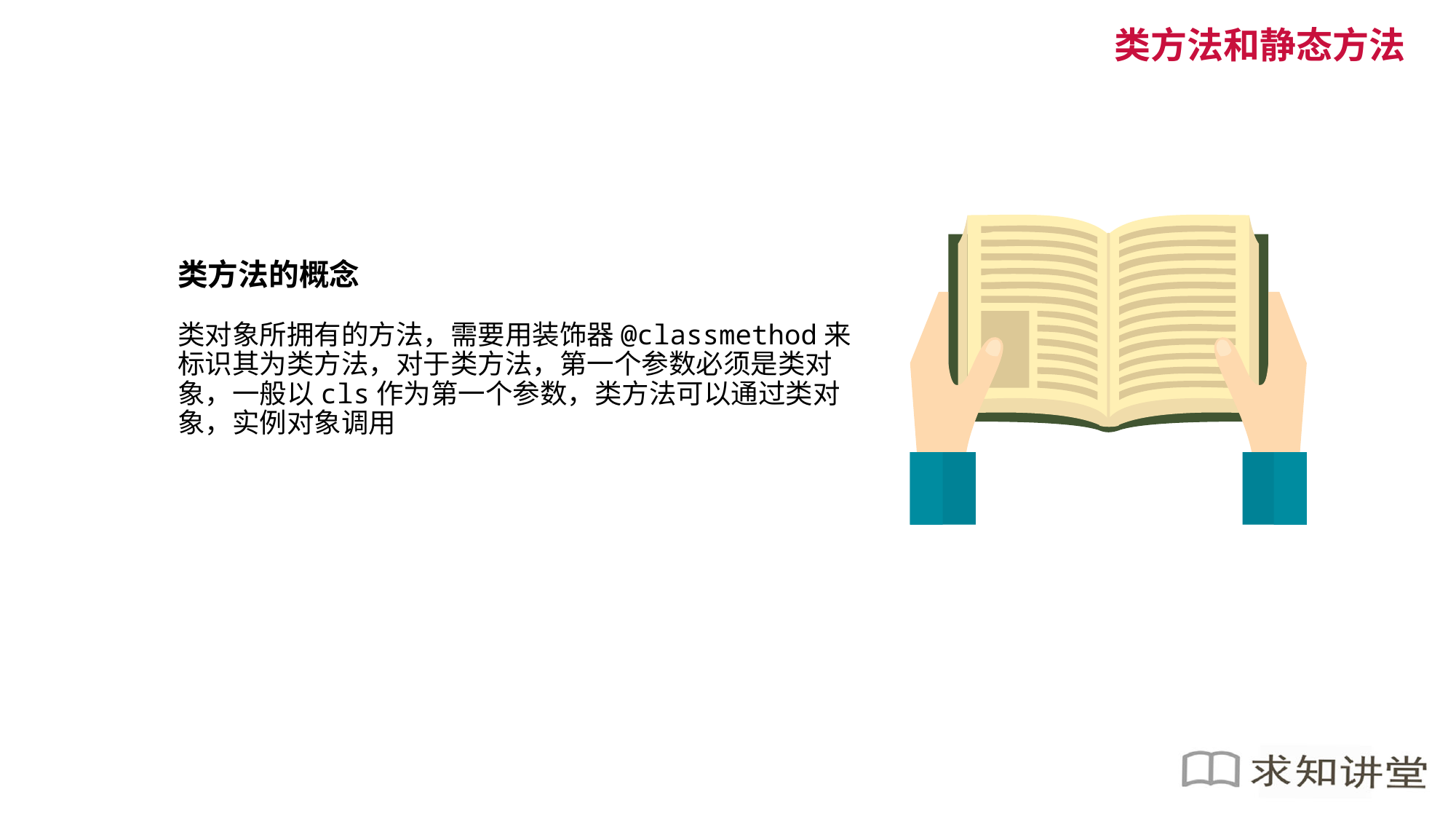

类方法和静态方法

类方法的概念
类对象所拥有的方法，需要用装饰器@classmethod来标识其为类方法，对于类方法，第一个参数必须是类对象，一般以cls作为第一个参数，类方法可以通过类对象，实例对象调用